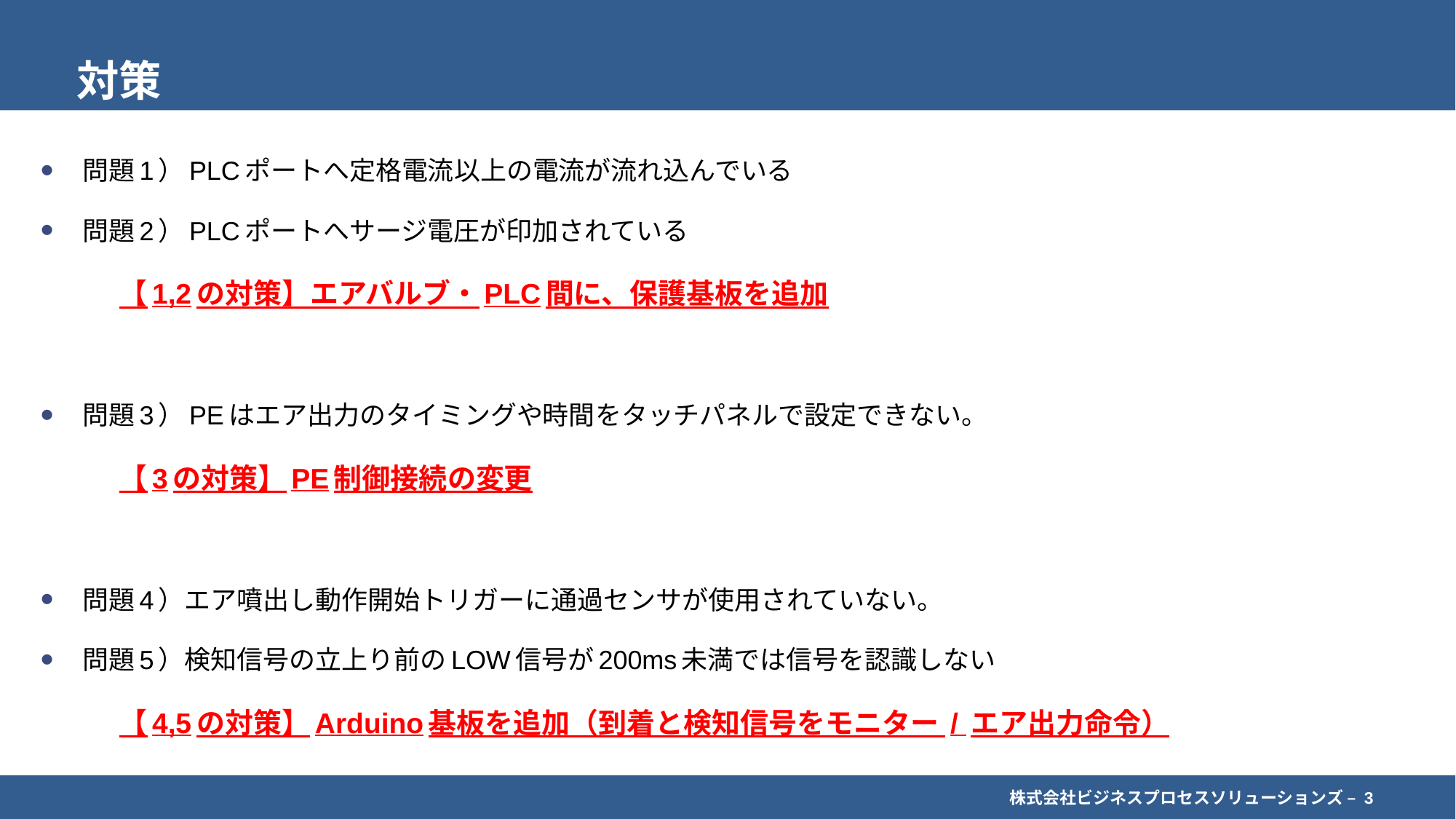

# 対策
問題1）PLCポートへ定格電流以上の電流が流れ込んでいる
問題2）PLCポートへサージ電圧が印加されている
	【1,2の対策】エアバルブ・PLC間に、保護基板を追加

問題3）PEはエア出力のタイミングや時間をタッチパネルで設定できない。
	【3の対策】PE制御接続の変更

問題4）エア噴出し動作開始トリガーに通過センサが使用されていない。
問題5）検知信号の立上り前のLOW信号が200ms未満では信号を認識しない
	【4,5の対策】Arduino基板を追加（到着と検知信号をモニター / エア出力命令）
株式会社ビジネスプロセスソリューションズ – 3